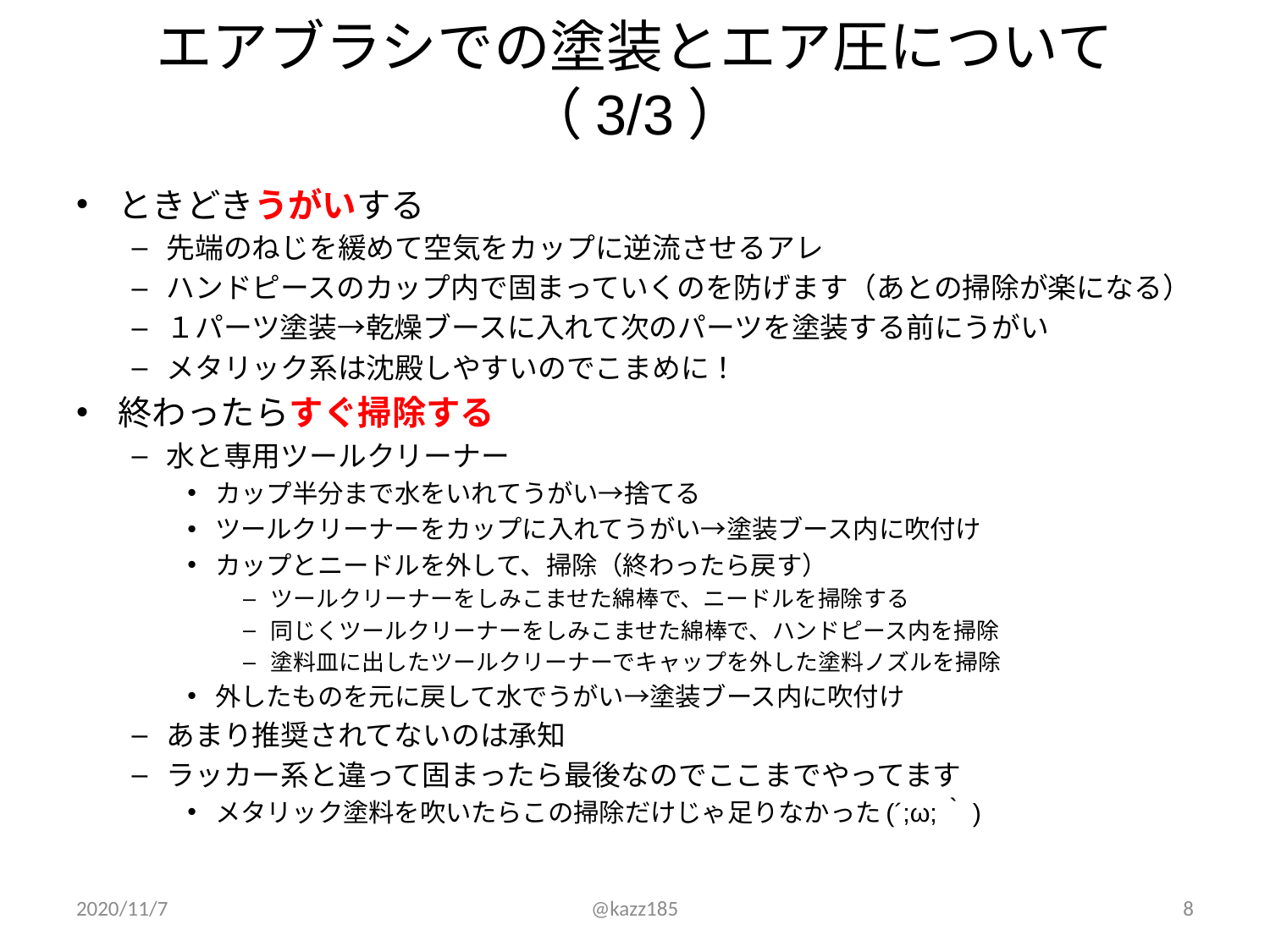

# エアブラシでの塗装とエア圧について（3/3）

ときどきうがいする
先端のねじを緩めて空気をカップに逆流させるアレ
ハンドピースのカップ内で固まっていくのを防げます（あとの掃除が楽になる）
１パーツ塗装→乾燥ブースに入れて次のパーツを塗装する前にうがい
メタリック系は沈殿しやすいのでこまめに！
終わったらすぐ掃除する
水と専用ツールクリーナー
カップ半分まで水をいれてうがい→捨てる
ツールクリーナーをカップに入れてうがい→塗装ブース内に吹付け
カップとニードルを外して、掃除（終わったら戻す）
ツールクリーナーをしみこませた綿棒で、ニードルを掃除する
同じくツールクリーナーをしみこませた綿棒で、ハンドピース内を掃除
塗料皿に出したツールクリーナーでキャップを外した塗料ノズルを掃除
外したものを元に戻して水でうがい→塗装ブース内に吹付け
あまり推奨されてないのは承知
ラッカー系と違って固まったら最後なのでここまでやってます
メタリック塗料を吹いたらこの掃除だけじゃ足りなかった(´;ω;｀)
2020/11/7
@kazz185
8